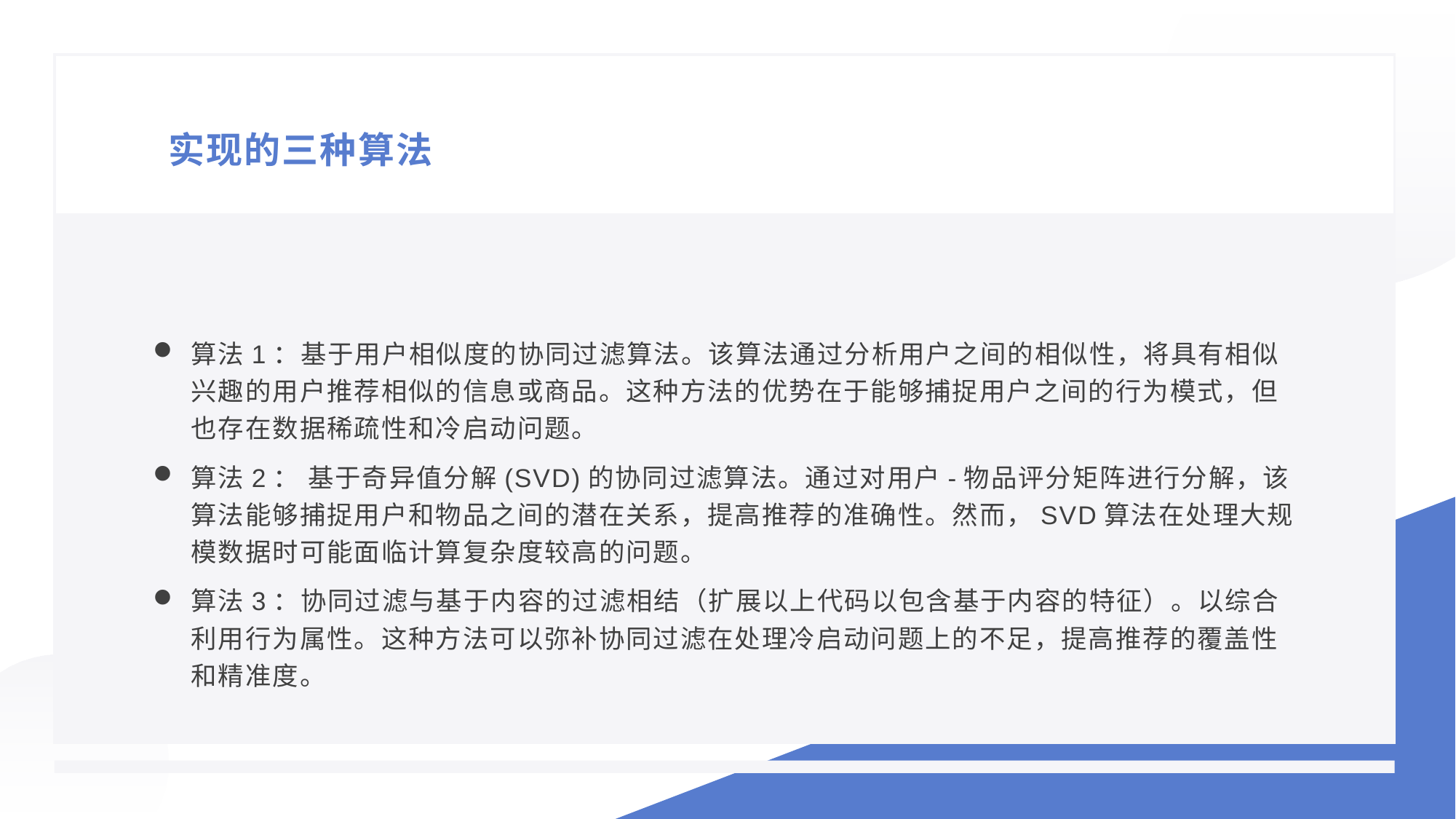

实现的三种算法

算法1：基于用户相似度的协同过滤算法。该算法通过分析用户之间的相似性，将具有相似兴趣的用户推荐相似的信息或商品。这种方法的优势在于能够捕捉用户之间的行为模式，但也存在数据稀疏性和冷启动问题。
算法2： 基于奇异值分解(SVD)的协同过滤算法。通过对用户-物品评分矩阵进行分解，该算法能够捕捉用户和物品之间的潜在关系，提高推荐的准确性。然而，SVD算法在处理大规模数据时可能面临计算复杂度较高的问题。
算法3：协同过滤与基于内容的过滤相结（扩展以上代码以包含基于内容的特征）。以综合利用行为属性。这种方法可以弥补协同过滤在处理冷启动问题上的不足，提高推荐的覆盖性和精准度。